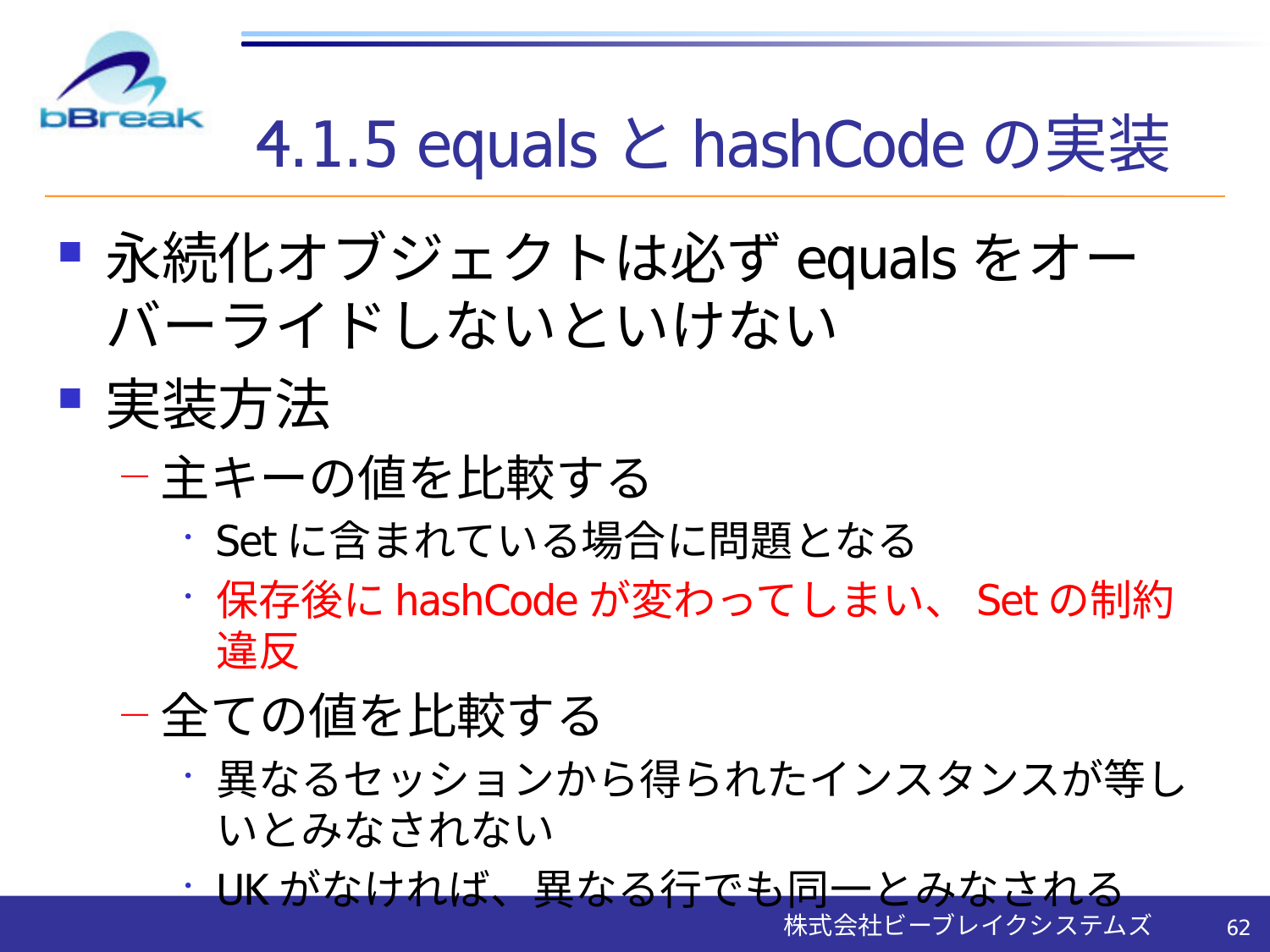

# 4.1.5 equalsとhashCodeの実装
永続化オブジェクトは必ずequalsをオーバーライドしないといけない
実装方法
主キーの値を比較する
Setに含まれている場合に問題となる
保存後にhashCodeが変わってしまい、Setの制約違反
全ての値を比較する
異なるセッションから得られたインスタンスが等しいとみなされない
UKがなければ、異なる行でも同一とみなされる